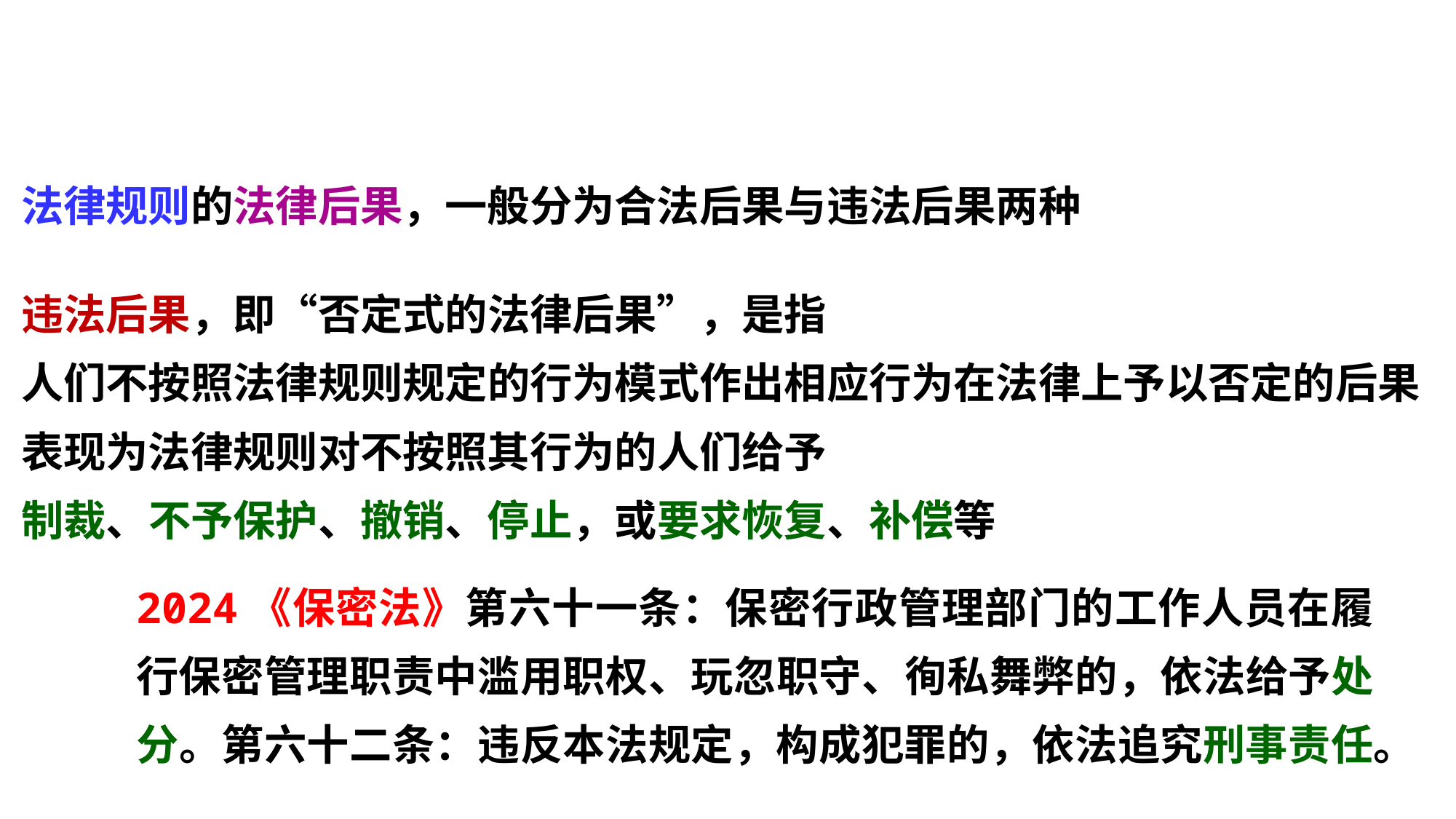

法律规则的法律后果，一般分为合法后果与违法后果两种

违法后果，即“否定式的法律后果”，是指
人们不按照法律规则规定的行为模式作出相应行为在法律上予以否定的后果
表现为法律规则对不按照其行为的人们给予
制裁、不予保护、撤销、停止，或要求恢复、补偿等

2024《保密法》第六十一条：保密行政管理部门的工作人员在履行保密管理职责中滥用职权、玩忽职守、徇私舞弊的，依法给予处分。第六十二条：违反本法规定，构成犯罪的，依法追究刑事责任。